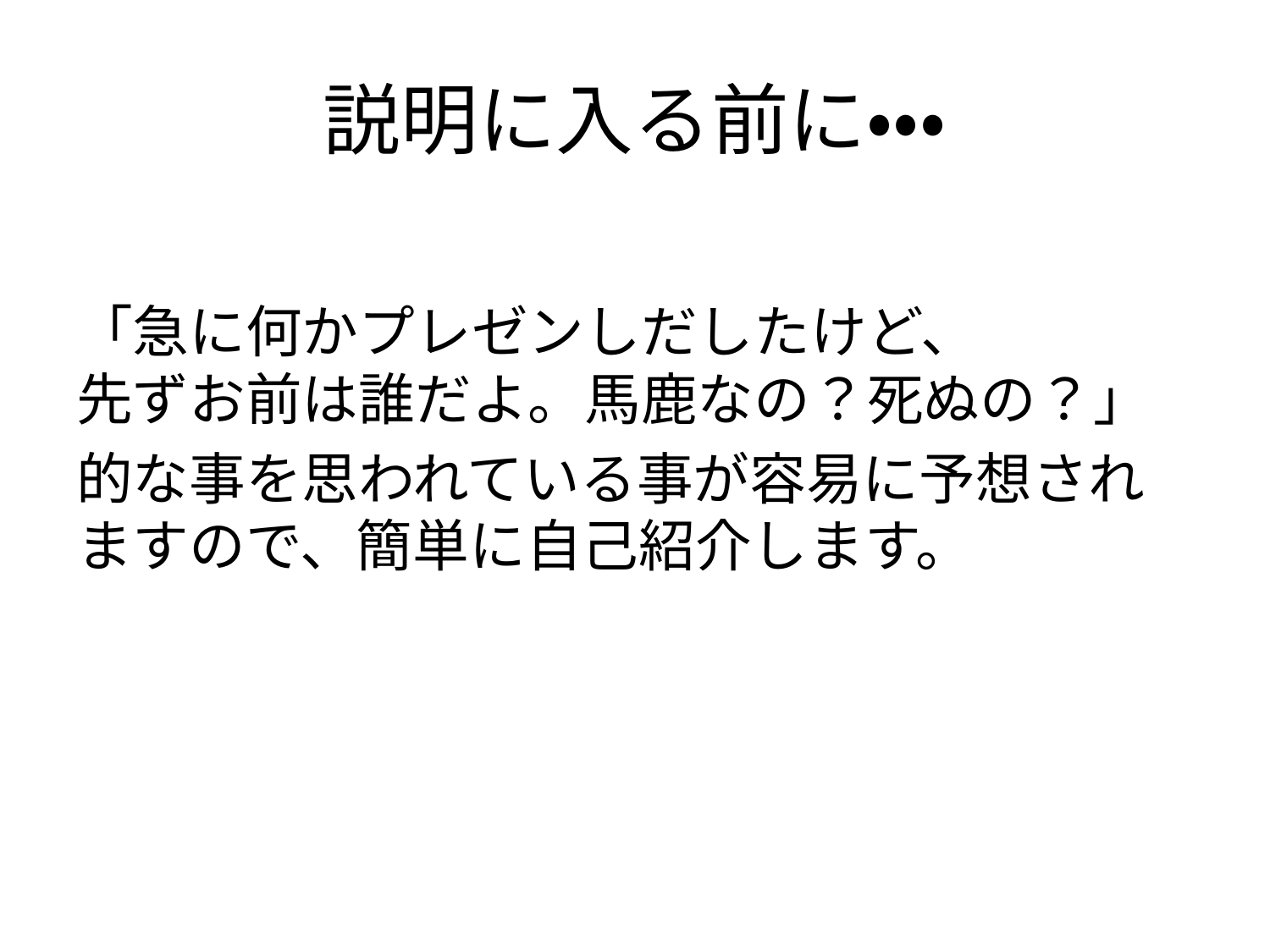

# 説明に入る前に・・・
「急に何かプレゼンしだしたけど、
先ずお前は誰だよ。馬鹿なの？死ぬの？」
的な事を思われている事が容易に予想されますので、簡単に自己紹介します。